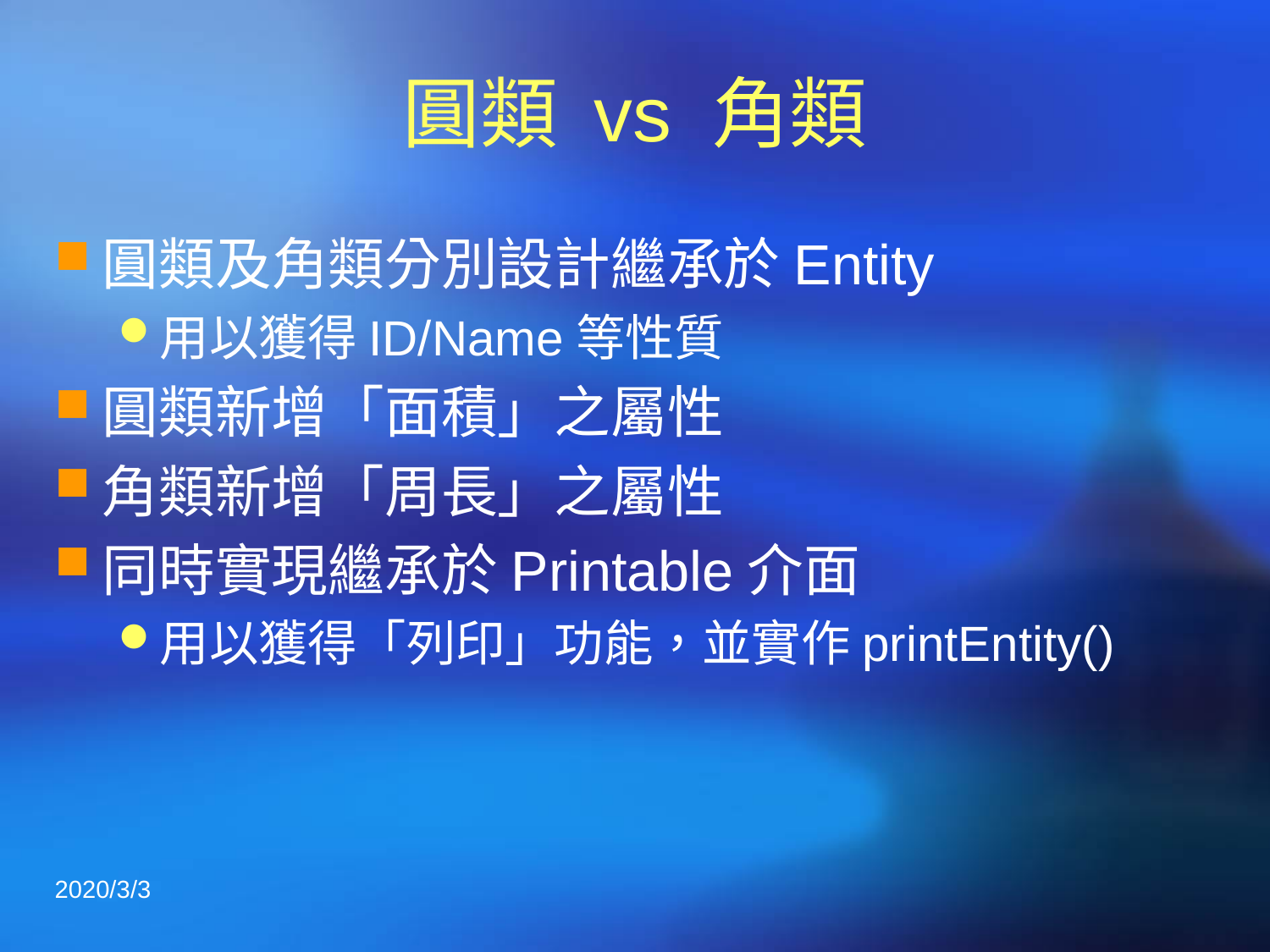

# 圓類 vs 角類
圓類及角類分別設計繼承於Entity
用以獲得ID/Name等性質
圓類新增「面積」之屬性
角類新增「周長」之屬性
同時實現繼承於Printable介面
用以獲得「列印」功能，並實作printEntity()
2020/3/3